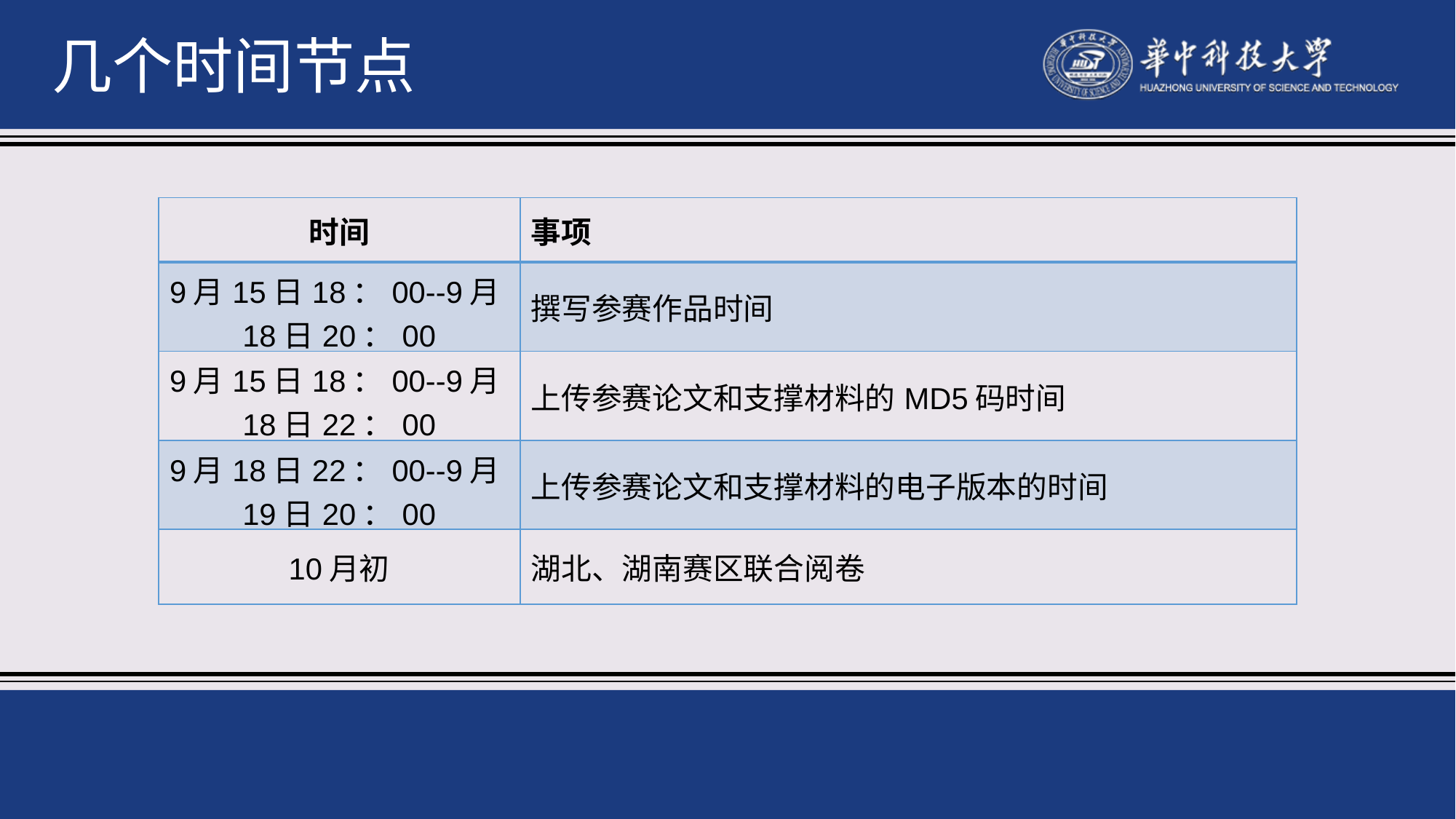

几个时间节点
| 时间 | 事项 |
| --- | --- |
| 9月15日18：00--9月18日20：00 | 撰写参赛作品时间 |
| 9月15日18：00--9月18日22：00 | 上传参赛论文和支撑材料的MD5码时间 |
| 9月18日22：00--9月19日20：00 | 上传参赛论文和支撑材料的电子版本的时间 |
| 10月初 | 湖北、湖南赛区联合阅卷 |